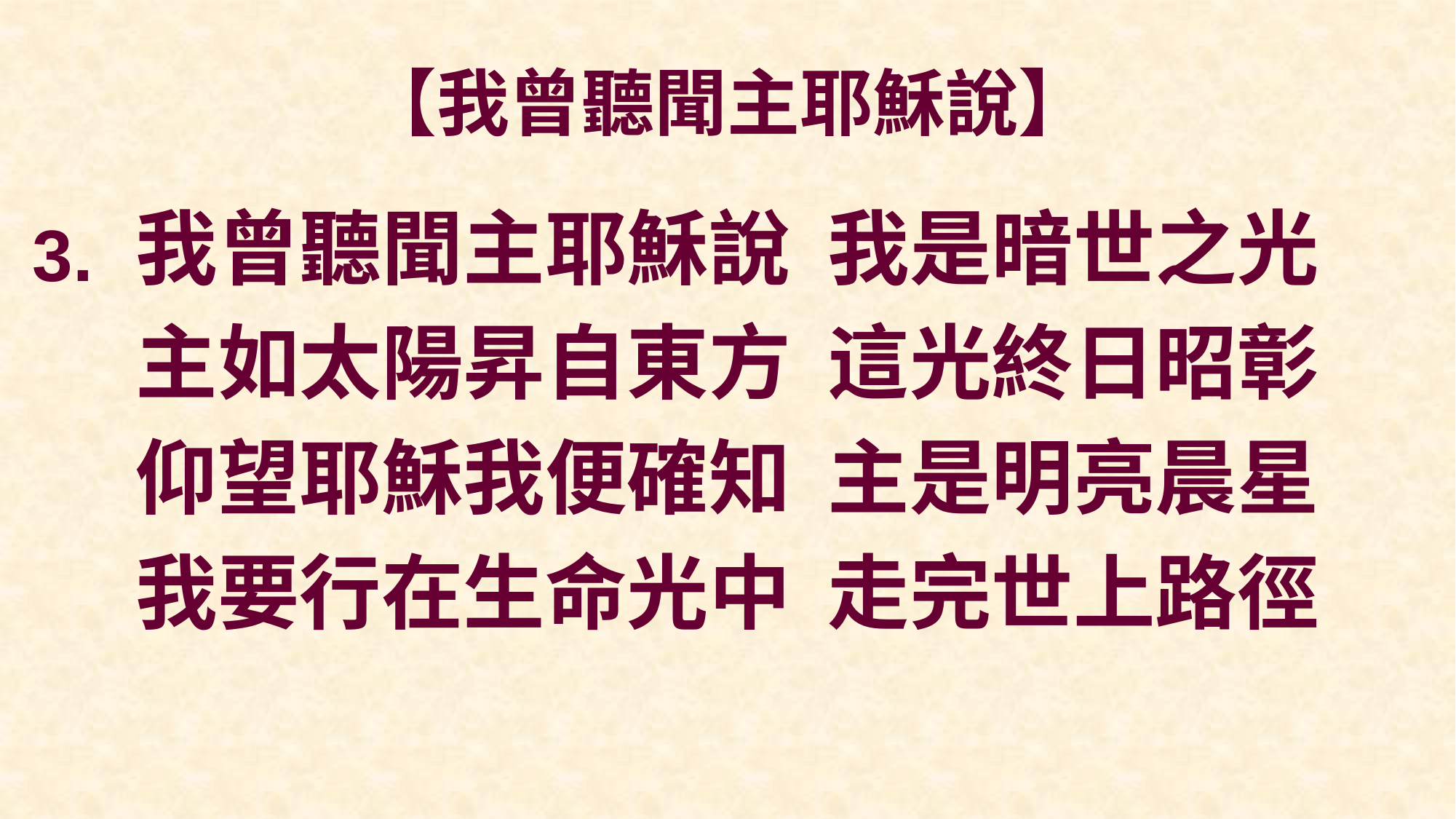

# 【我曾聽聞主耶穌說】
我曾聽聞主耶穌說  我是暗世之光
主如太陽昇自東方  這光終日昭彰
仰望耶穌我便確知  主是明亮晨星
我要行在生命光中  走完世上路徑
3.